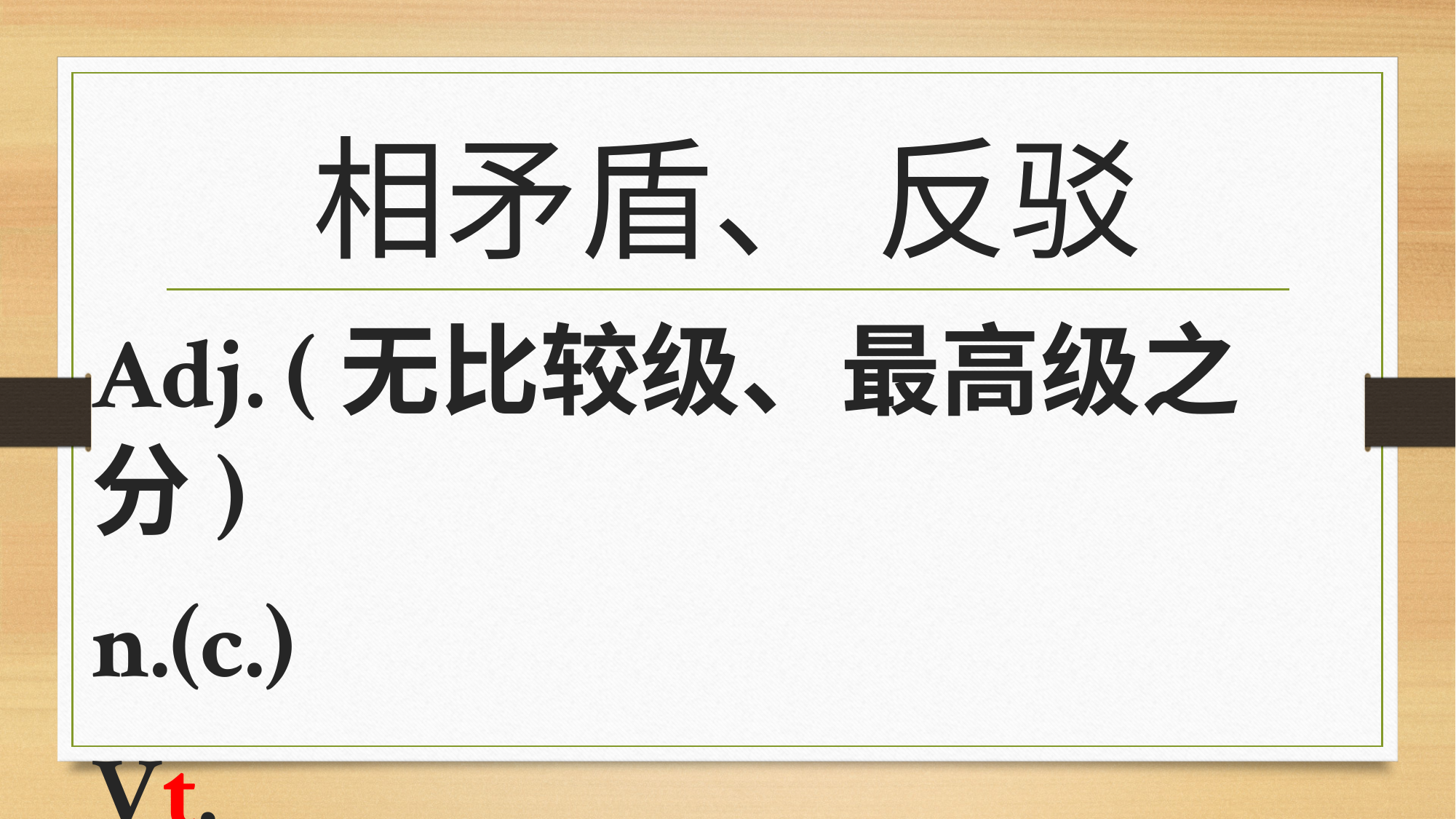

# 相矛盾、 反驳
Adj. (无比较级、最高级之分)
n.(c.)
Vt.